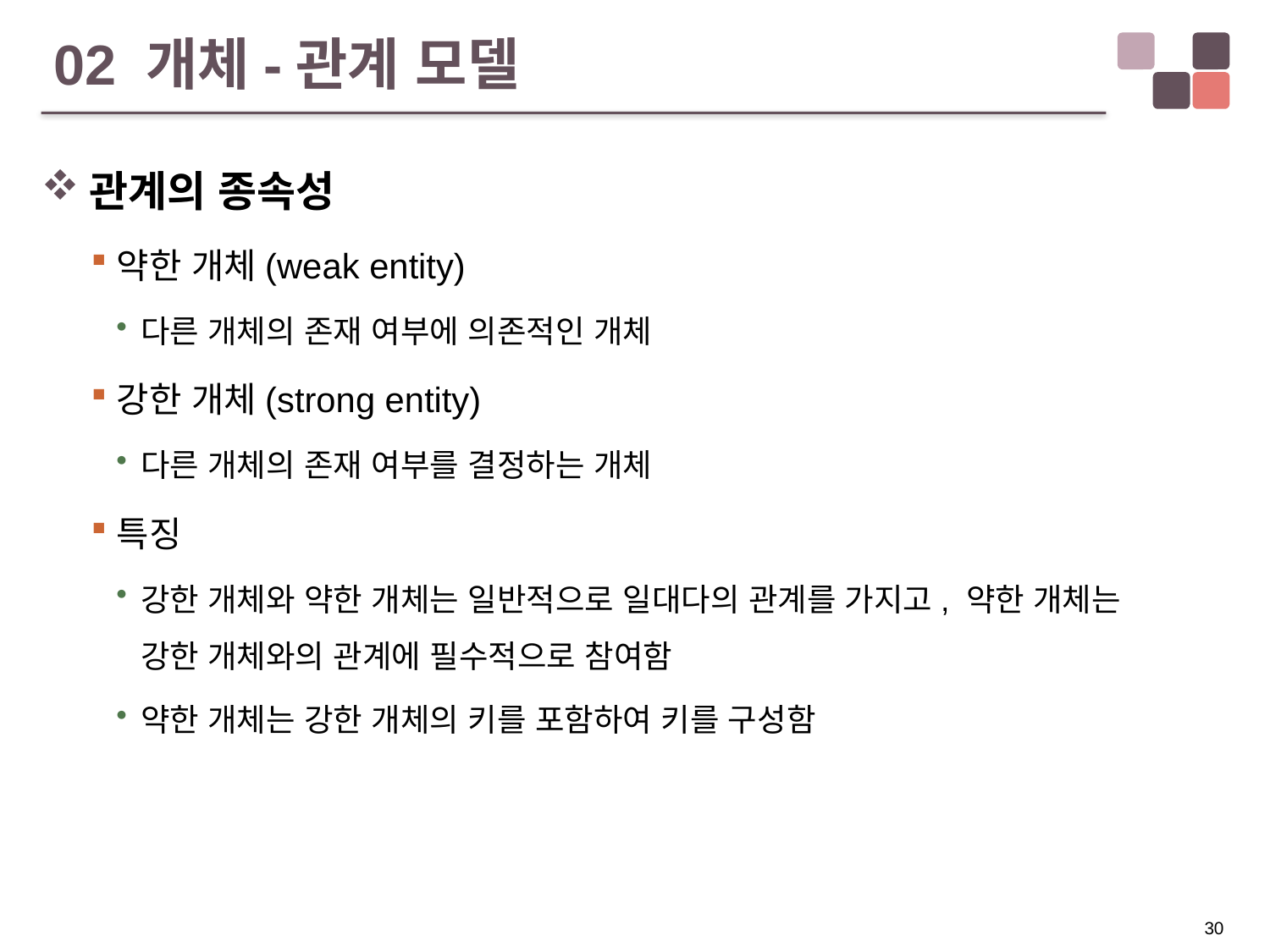

# 02 개체-관계 모델
관계의 종속성
약한 개체(weak entity)
다른 개체의 존재 여부에 의존적인 개체
강한 개체(strong entity)
다른 개체의 존재 여부를 결정하는 개체
특징
강한 개체와 약한 개체는 일반적으로 일대다의 관계를 가지고, 약한 개체는
강한 개체와의 관계에 필수적으로 참여함
약한 개체는 강한 개체의 키를 포함하여 키를 구성함